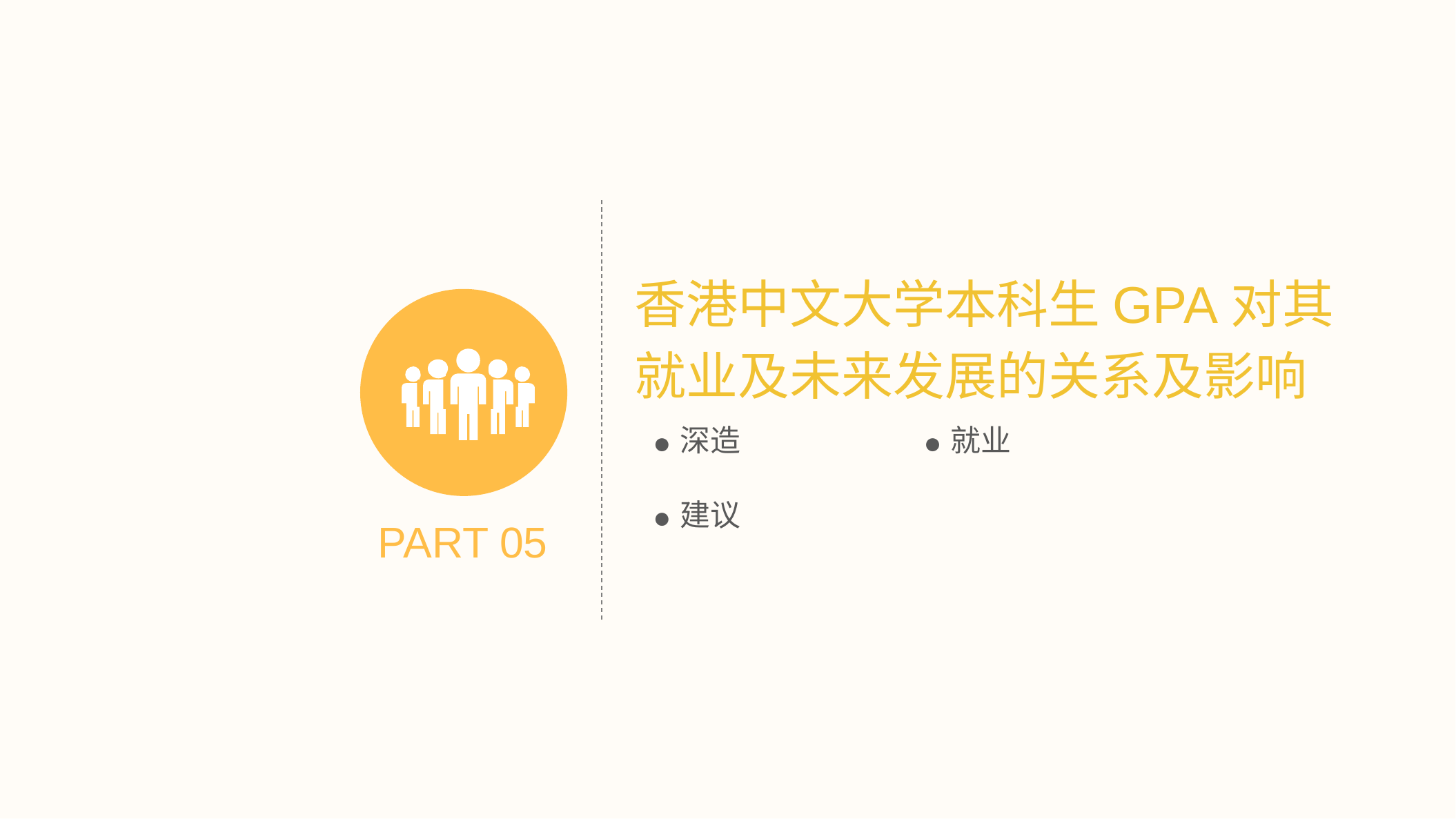

香港中文大学本科生GPA对其
就业及未来发展的关系及影响

深造
就业
建议
PART 05